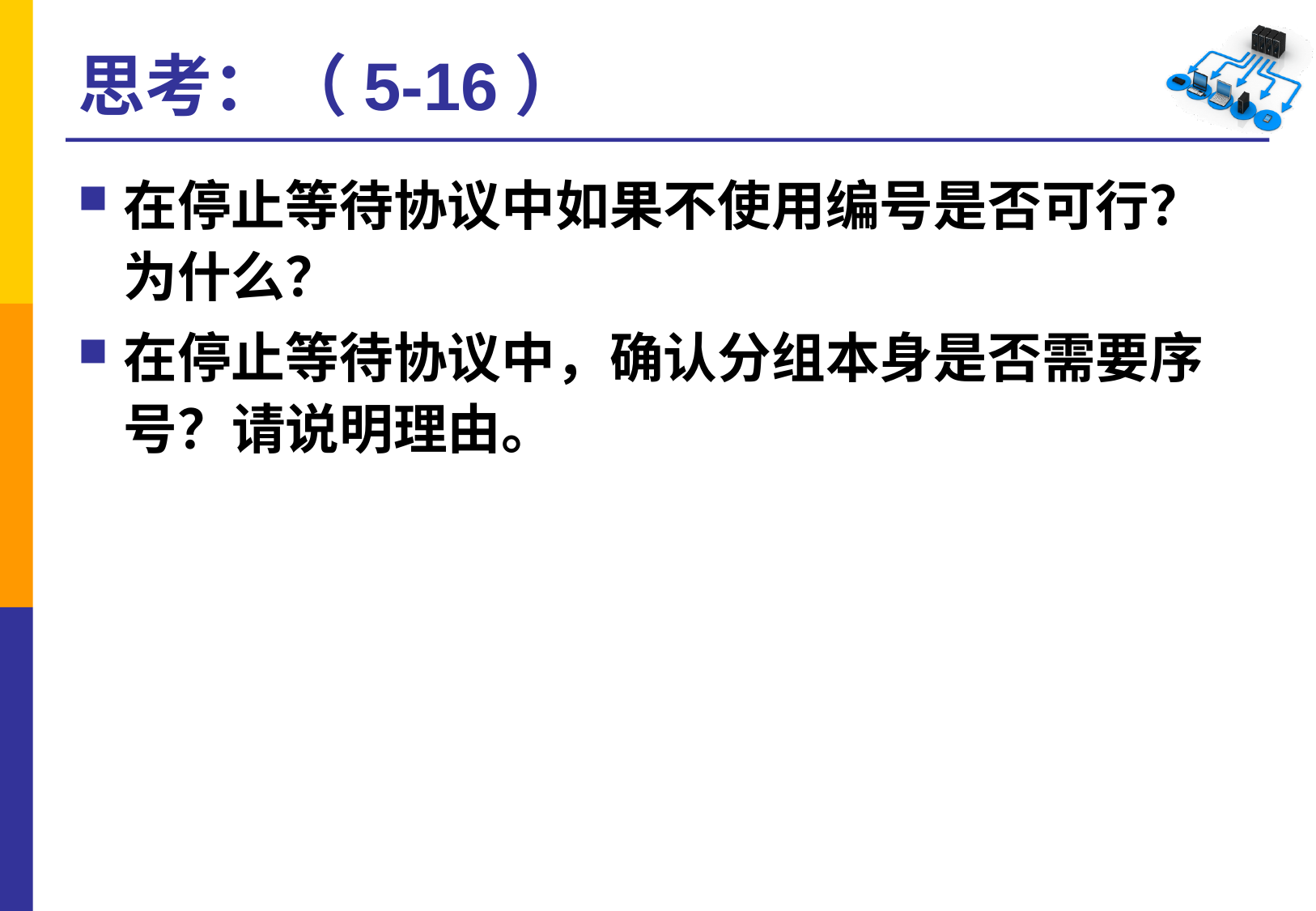

# 思考：（5-16）
在停止等待协议中如果不使用编号是否可行？为什么？
在停止等待协议中，确认分组本身是否需要序号？请说明理由。